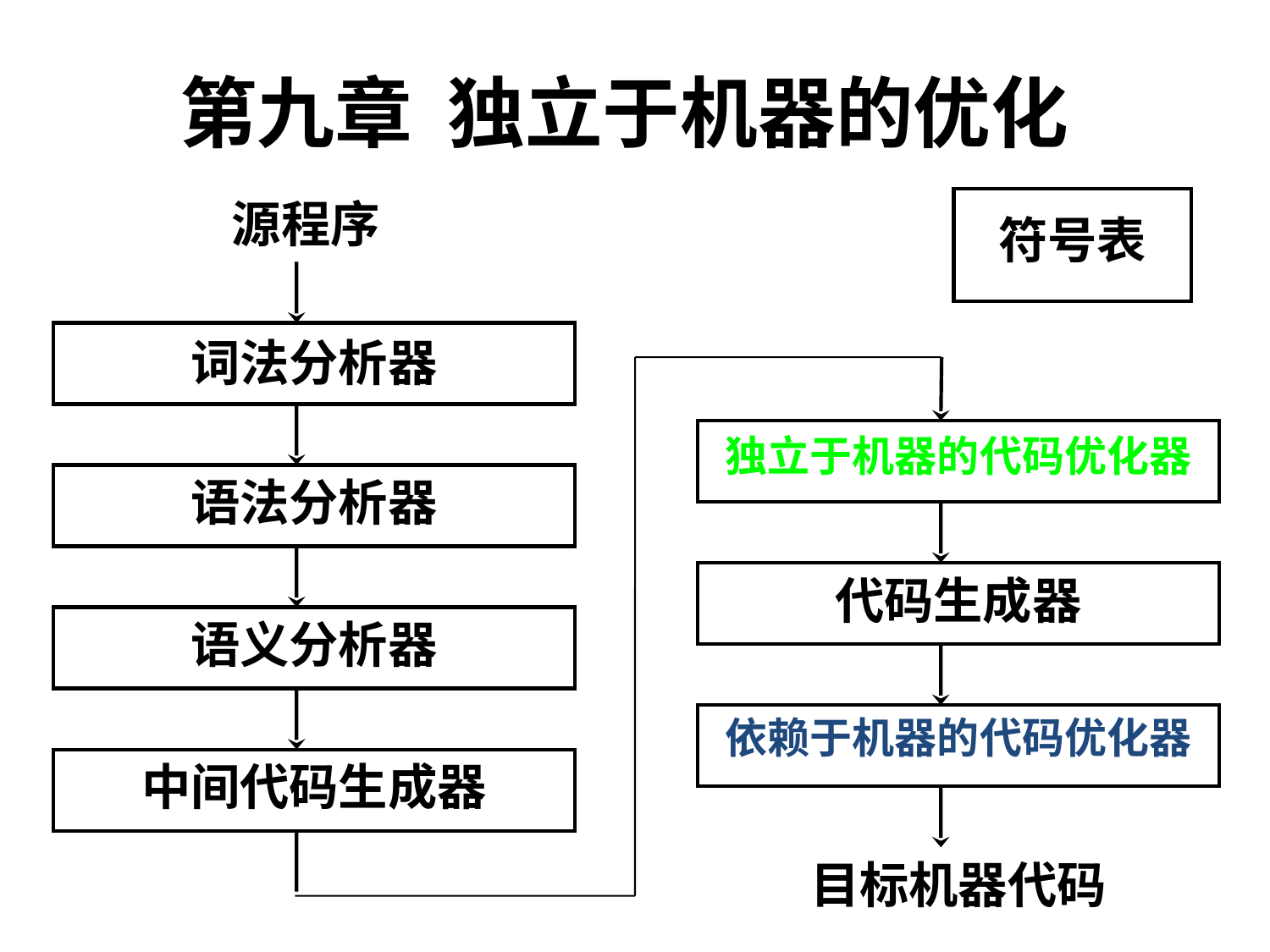

# 第九章  独立于机器的优化
源程序

符号表

词法分析器

独立于机器的代码优化器
语法分析器

代码生成器

语义分析器

依赖于机器的代码优化器
中间代码生成器

目标机器代码